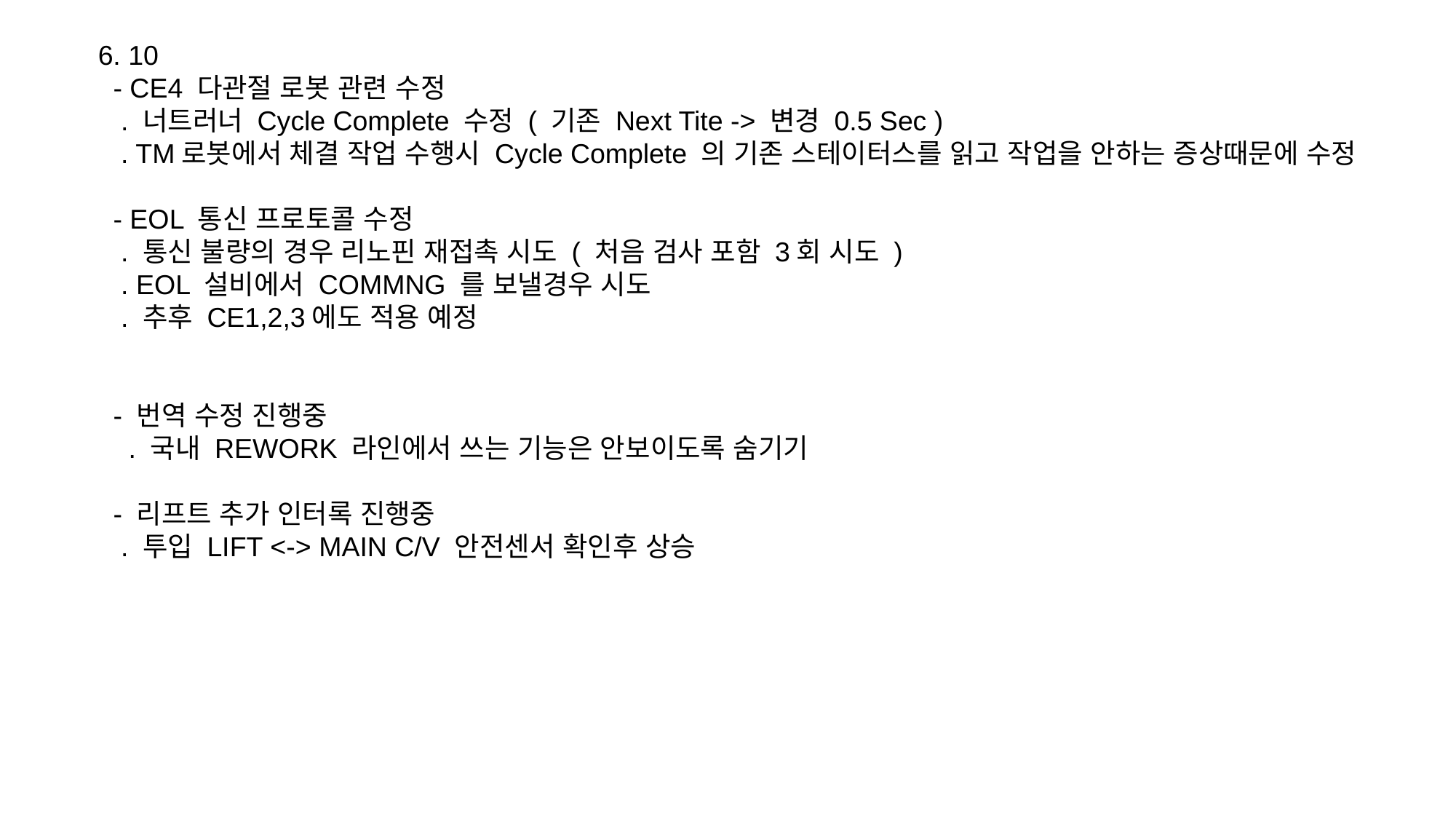

6. 10
  - CE4 다관절 로봇 관련 수정
   . 너트러너 Cycle Complete 수정 ( 기존 Next Tite -> 변경 0.5 Sec )
   . TM로봇에서 체결 작업 수행시 Cycle Complete 의 기존 스테이터스를 읽고 작업을 안하는 증상때문에 수정

  - EOL 통신 프로토콜 수정
   . 통신 불량의 경우 리노핀 재접촉 시도 ( 처음 검사 포함 3회 시도 )
   . EOL 설비에서 COMMNG 를 보낼경우 시도
   . 추후 CE1,2,3에도 적용 예정

  - 번역 수정 진행중
    . 국내 REWORK 라인에서 쓰는 기능은 안보이도록 숨기기

  - 리프트 추가 인터록 진행중
   . 투입 LIFT <-> MAIN C/V 안전센서 확인후 상승